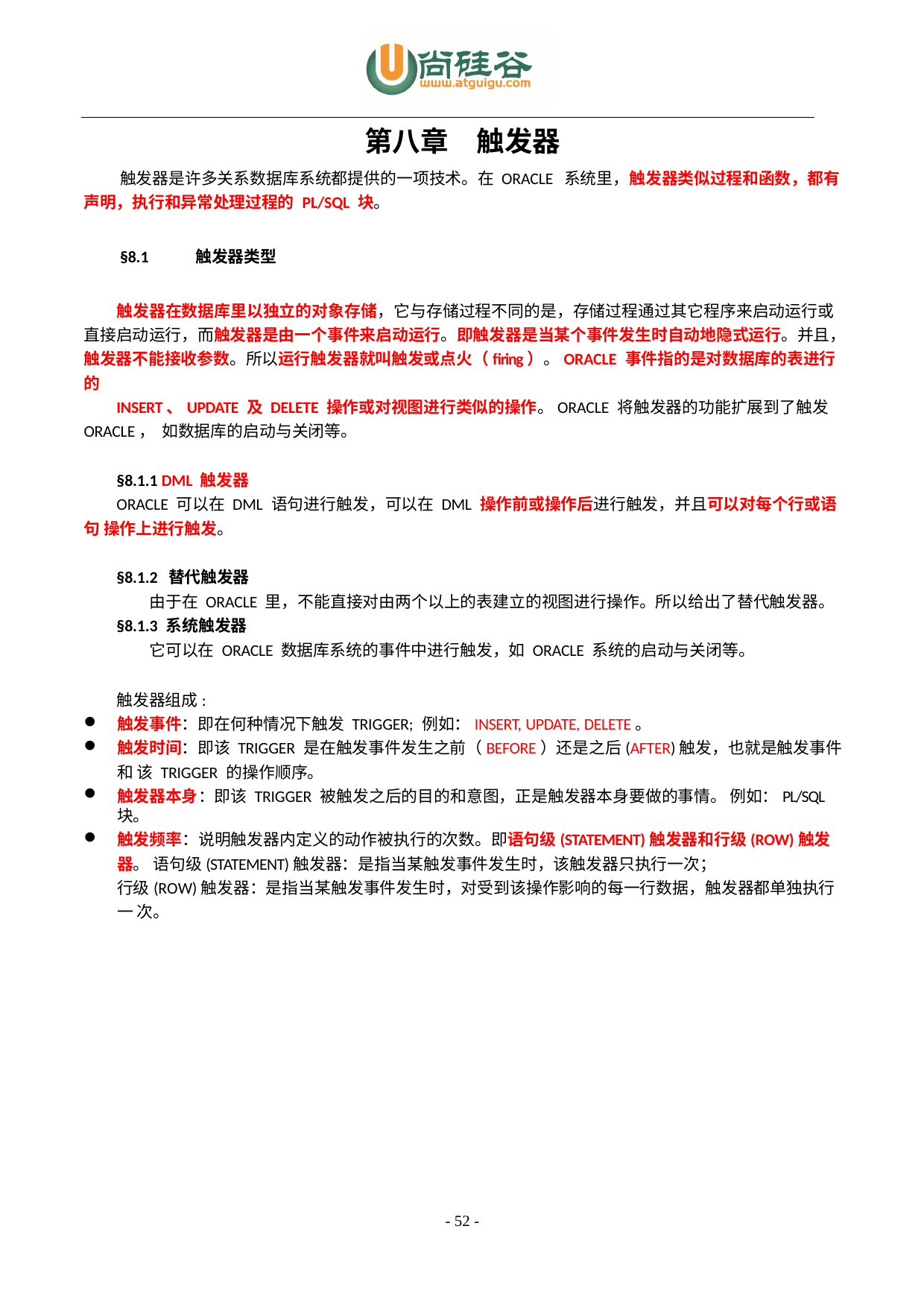

第八章	触发器
触发器是许多关系数据库系统都提供的一项技术。在 ORACLE 系统里，触发器类似过程和函数，都有 声明，执行和异常处理过程的 PL/SQL 块。

§8.1	触发器类型

触发器在数据库里以独立的对象存储，它与存储过程不同的是，存储过程通过其它程序来启动运行或 直接启动运行，而触发器是由一个事件来启动运行。即触发器是当某个事件发生时自动地隐式运行。并且，  触发器不能接收参数。所以运行触发器就叫触发或点火（firing）。ORACLE 事件指的是对数据库的表进行的
INSERT、UPDATE 及 DELETE 操作或对视图进行类似的操作。ORACLE 将触发器的功能扩展到了触发 ORACLE，  如数据库的启动与关闭等。

§8.1.1 DML 触发器
ORACLE 可以在 DML 语句进行触发，可以在 DML 操作前或操作后进行触发，并且可以对每个行或语句 操作上进行触发。

§8.1.2 替代触发器
由于在 ORACLE 里，不能直接对由两个以上的表建立的视图进行操作。所以给出了替代触发器。
§8.1.3 系统触发器
它可以在 ORACLE 数据库系统的事件中进行触发，如 ORACLE 系统的启动与关闭等。

触发器组成:
触发事件：即在何种情况下触发 TRIGGER; 例如：INSERT, UPDATE, DELETE。
触发时间：即该 TRIGGER 是在触发事件发生之前（BEFORE）还是之后(AFTER)触发，也就是触发事件和 该 TRIGGER 的操作顺序。
触发器本身：即该 TRIGGER 被触发之后的目的和意图，正是触发器本身要做的事情。例如：PL/SQL 块。
触发频率：说明触发器内定义的动作被执行的次数。即语句级(STATEMENT)触发器和行级(ROW)触发器。 语句级(STATEMENT)触发器：是指当某触发事件发生时，该触发器只执行一次；
行级(ROW)触发器：是指当某触发事件发生时，对受到该操作影响的每一行数据，触发器都单独执行一 次。
- 52 -